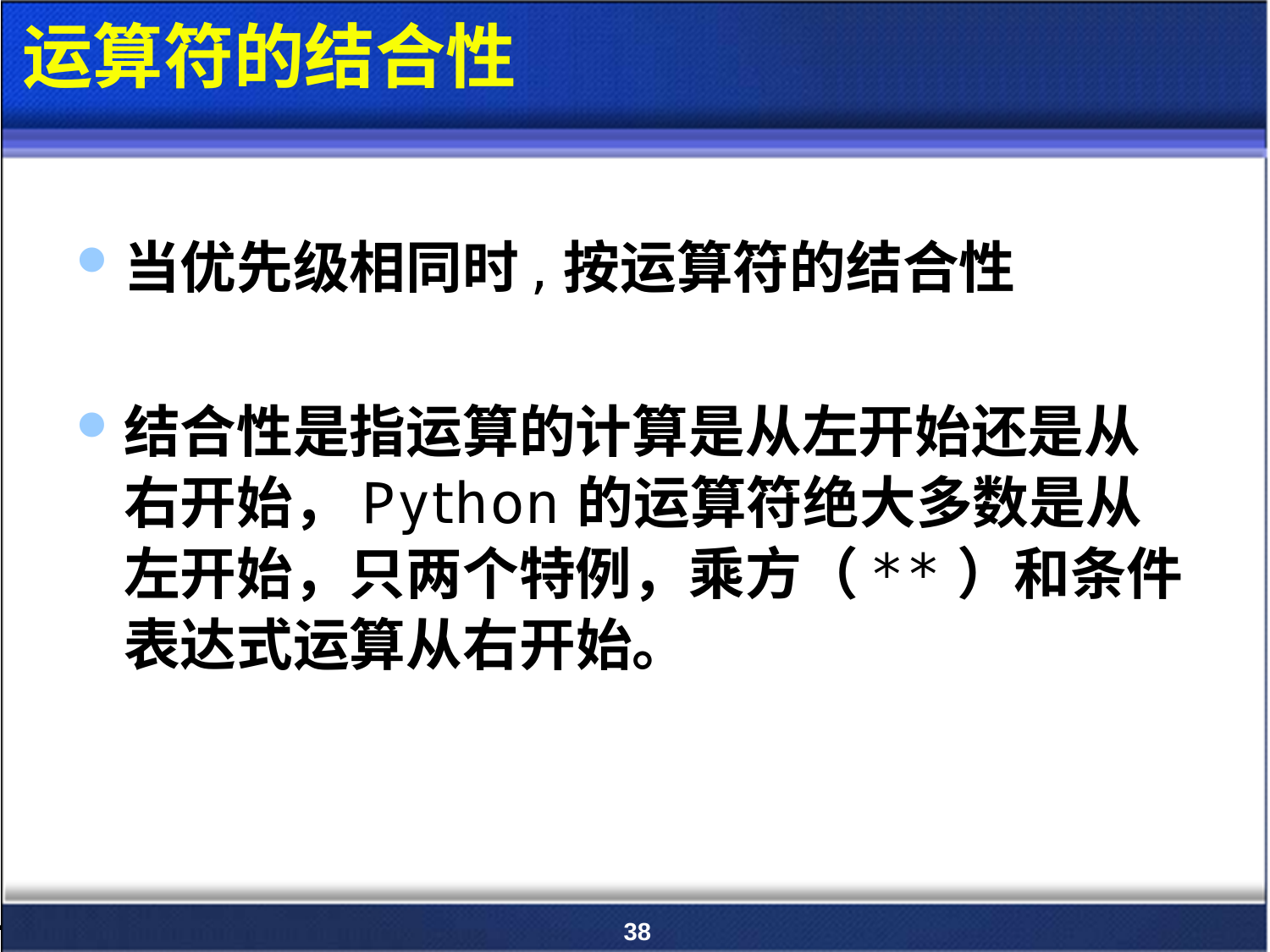

# 运算符的结合性
当优先级相同时,按运算符的结合性

结合性是指运算的计算是从左开始还是从右开始，Python的运算符绝大多数是从左开始，只两个特例，乘方（**）和条件表达式运算从右开始。

38